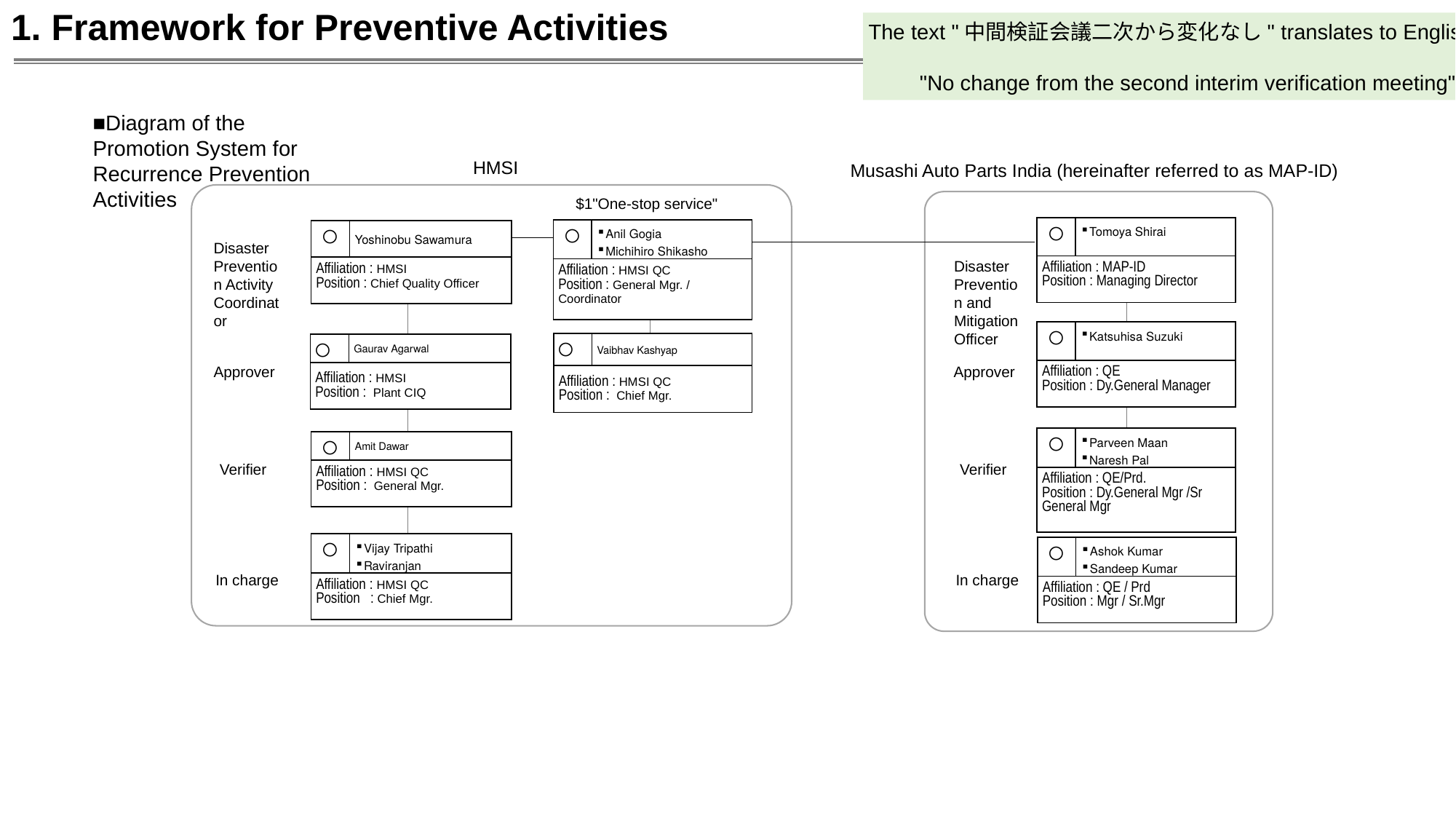

1. Framework for Preventive Activities
1
The text "中間検証会議二次から変化なし" translates to English as:

"No change from the second interim verification meeting"
■Diagram of the Promotion System for Recurrence Prevention Activities
HMSI
Musashi Auto Parts India (hereinafter referred to as MAP-ID)

$1"One-stop service"

| 〇 | Tomoya Shirai |
| --- | --- |
| Affiliation : MAP-ID Position : Managing Director |  |
| 〇 | Anil Gogia Michihiro Shikasho |
| --- | --- |
| Affiliation : HMSI QC Position : General Mgr. / Coordinator |  |
| 〇 | Yoshinobu Sawamura |
| --- | --- |
| Affiliation : HMSI Position : Chief Quality Officer |  |
Disaster Prevention Activity Coordinator

Disaster Prevention and Mitigation Officer

| 〇 | Katsuhisa Suzuki |
| --- | --- |
| Affiliation : QE Position : Dy.General Manager |  |
| 〇 | Vaibhav Kashyap |
| --- | --- |
| Affiliation : HMSI QC Position : Chief Mgr. |  |
| 〇 | Gaurav Agarwal |
| --- | --- |
| Affiliation : HMSI Position : Plant CIQ |  |
Approver
Approver
| 〇 | Parveen Maan Naresh Pal |
| --- | --- |
| Affiliation : QE/Prd. Position : Dy.General Mgr /Sr General Mgr |  |
| 〇 | Amit Dawar |
| --- | --- |
| Affiliation : HMSI QC Position : General Mgr. |  |
Verifier
Verifier
| 〇 | Vijay Tripathi Raviranjan |
| --- | --- |
| Affiliation : HMSI QC Position : Chief Mgr. |  |
| 〇 | Ashok Kumar Sandeep Kumar |
| --- | --- |
| Affiliation : QE / Prd Position : Mgr / Sr.Mgr |  |
In charge
In charge